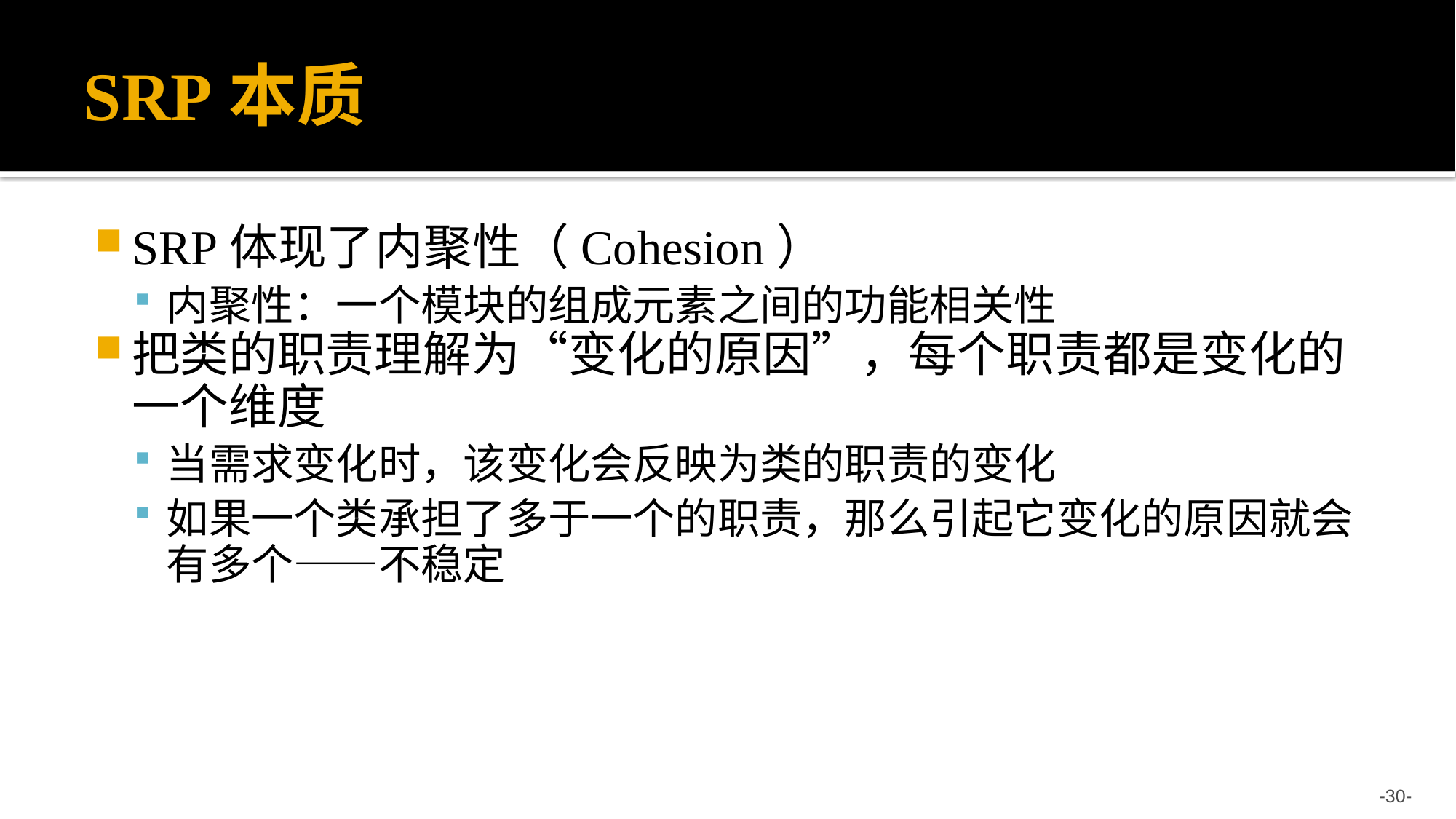

# SRP本质
SRP体现了内聚性（Cohesion）
内聚性：一个模块的组成元素之间的功能相关性
把类的职责理解为“变化的原因”，每个职责都是变化的一个维度
当需求变化时，该变化会反映为类的职责的变化
如果一个类承担了多于一个的职责，那么引起它变化的原因就会有多个——不稳定
-30-